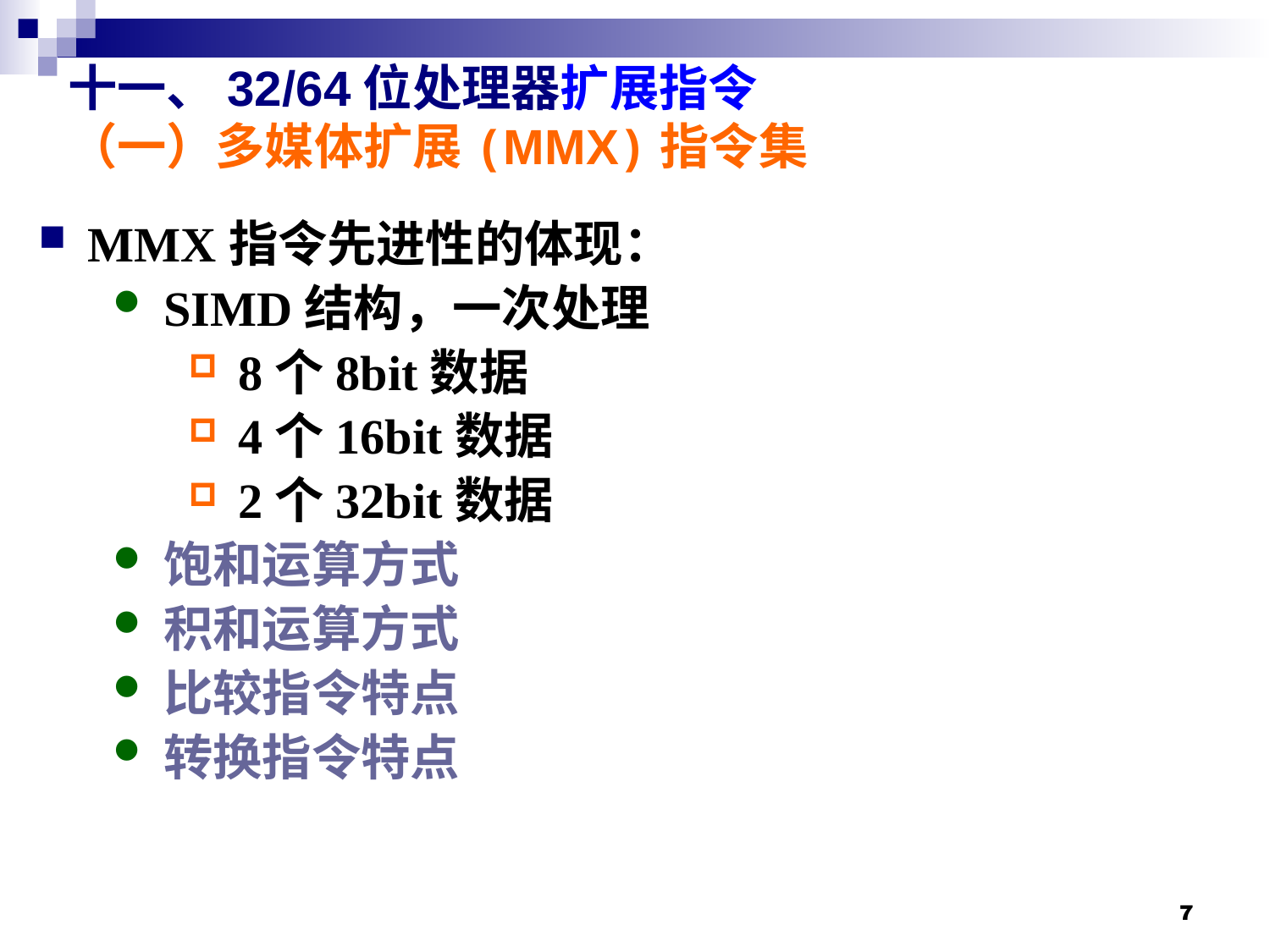

# 十一、32/64位处理器扩展指令 （一）多媒体扩展(MMX)指令集
MMX指令先进性的体现：
SIMD结构，一次处理
8个8bit数据
4个16bit数据
2个32bit数据
饱和运算方式
积和运算方式
比较指令特点
转换指令特点
7